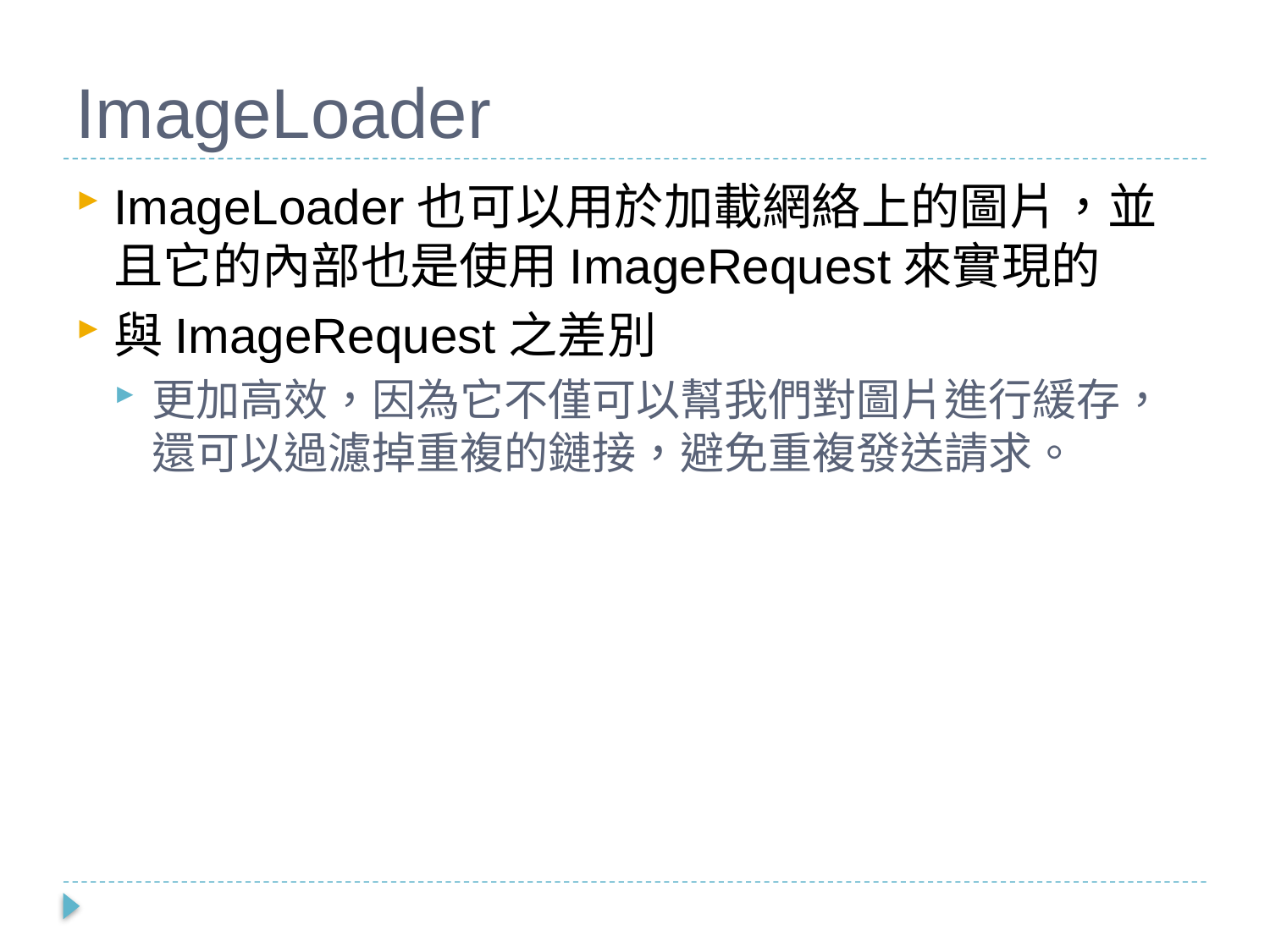

# ImageLoader
ImageLoader也可以用於加載網絡上的圖片，並且它的內部也是使用ImageRequest來實現的
與ImageRequest之差別
更加高效，因為它不僅可以幫我們對圖片進行緩存，還可以過濾掉重複的鏈接，避免重複發送請求。